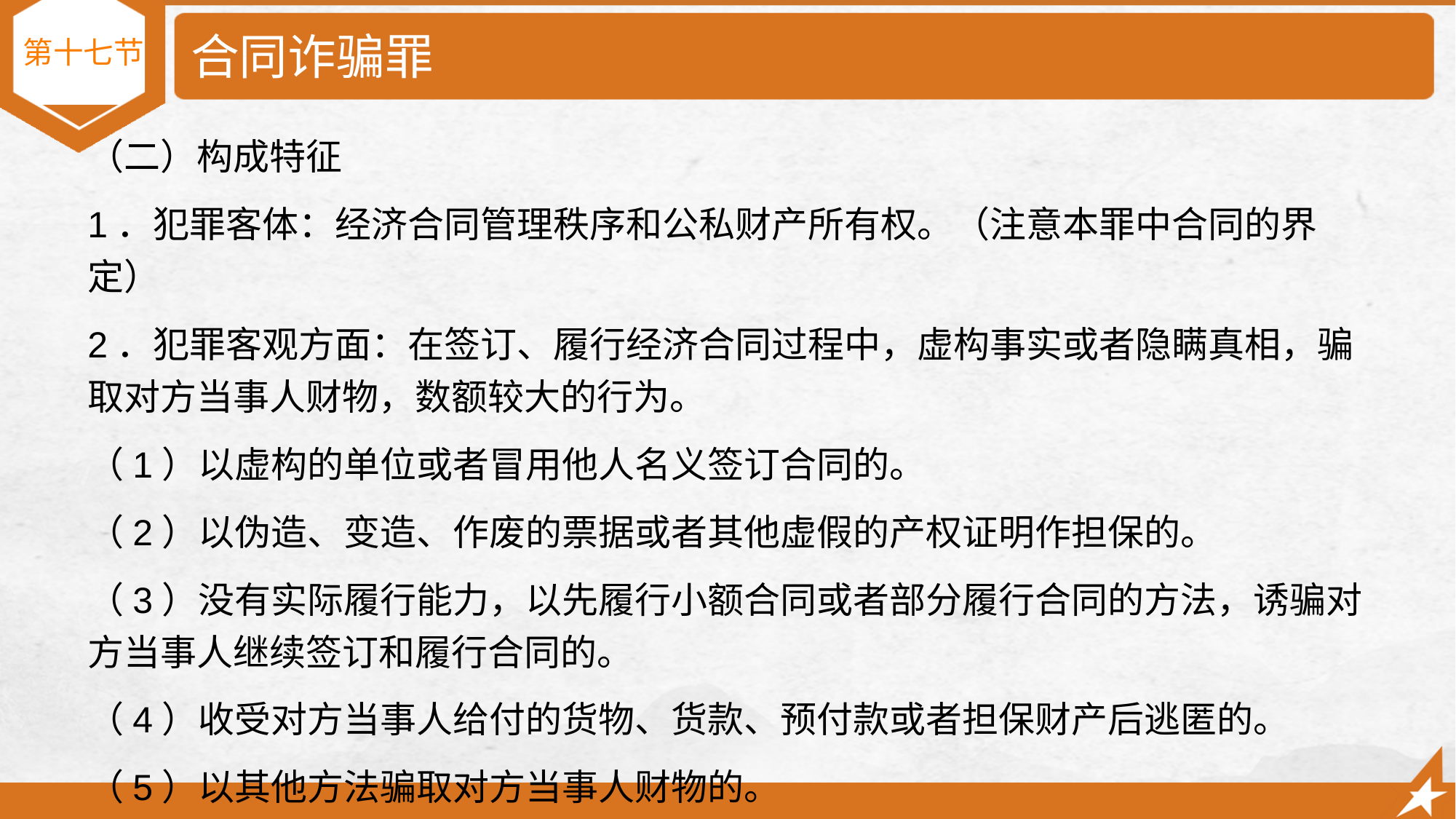

# 合同诈骗罪
 第十七节
（二）构成特征
1．犯罪客体：经济合同管理秩序和公私财产所有权。（注意本罪中合同的界定）
2．犯罪客观方面：在签订、履行经济合同过程中，虚构事实或者隐瞒真相，骗取对方当事人财物，数额较大的行为。
（1）以虚构的单位或者冒用他人名义签订合同的。
（2）以伪造、变造、作废的票据或者其他虚假的产权证明作担保的。
（3）没有实际履行能力，以先履行小额合同或者部分履行合同的方法，诱骗对方当事人继续签订和履行合同的。
（4）收受对方当事人给付的货物、货款、预付款或者担保财产后逃匿的。
（5）以其他方法骗取对方当事人财物的。